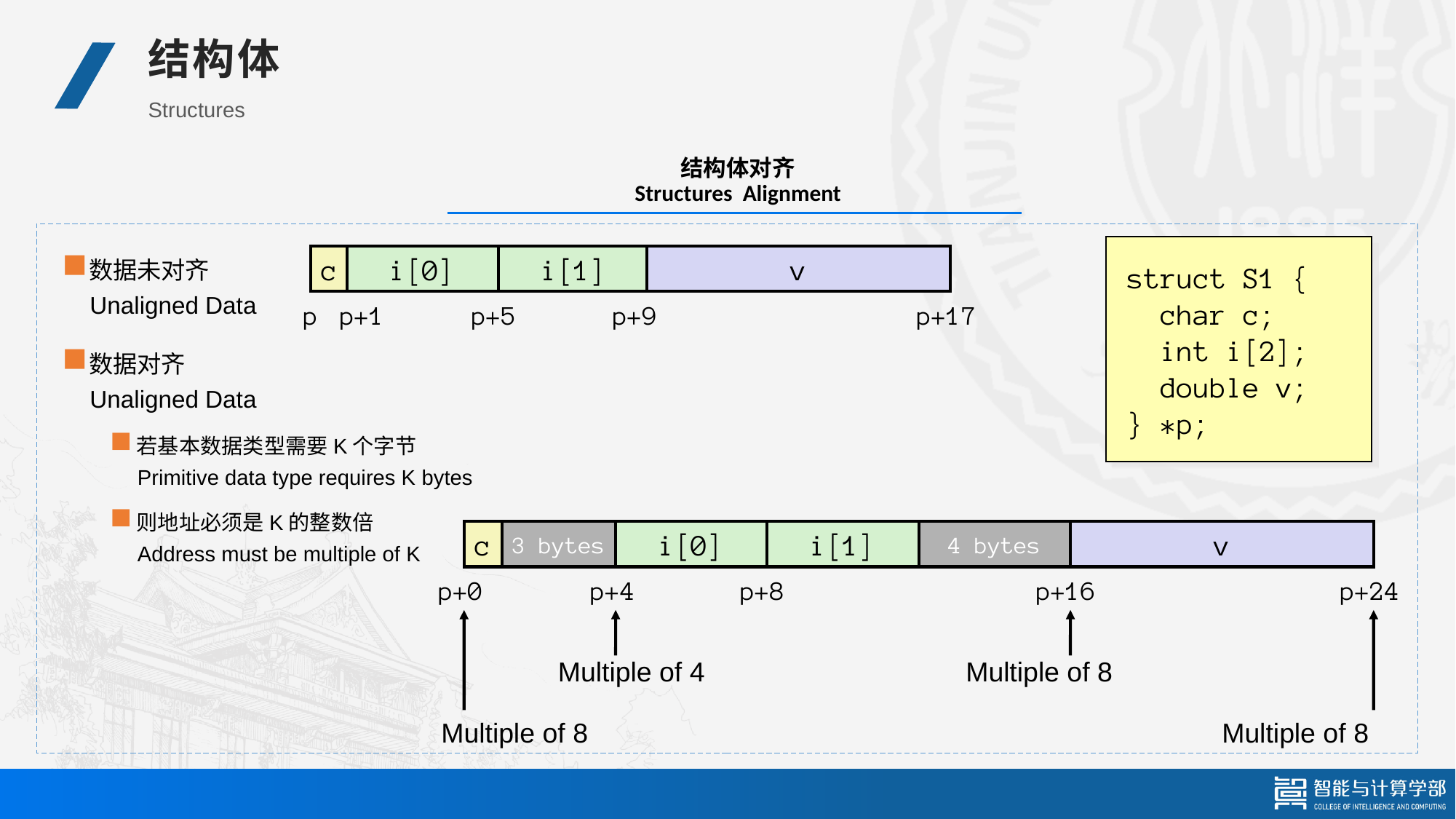

结构体
Structures
# 结构体对齐 Structures  Alignment
数据未对齐
Unaligned Data
数据对齐
Unaligned Data
若基本数据类型需要K个字节
Primitive data type requires K bytes
则地址必须是K的整数倍
Address must be multiple of K

struct S1 {
  char c;
  int i[2];
  double v;
} *p;
c
i[0]
i[1]
v
p
p+1
p+5
p+9
p+17
c
3 bytes
i[0]
i[1]
4 bytes
v
p+0
p+4
p+8
p+16
p+24

Multiple of 4
Multiple of 8
Multiple of 8
Multiple of 8